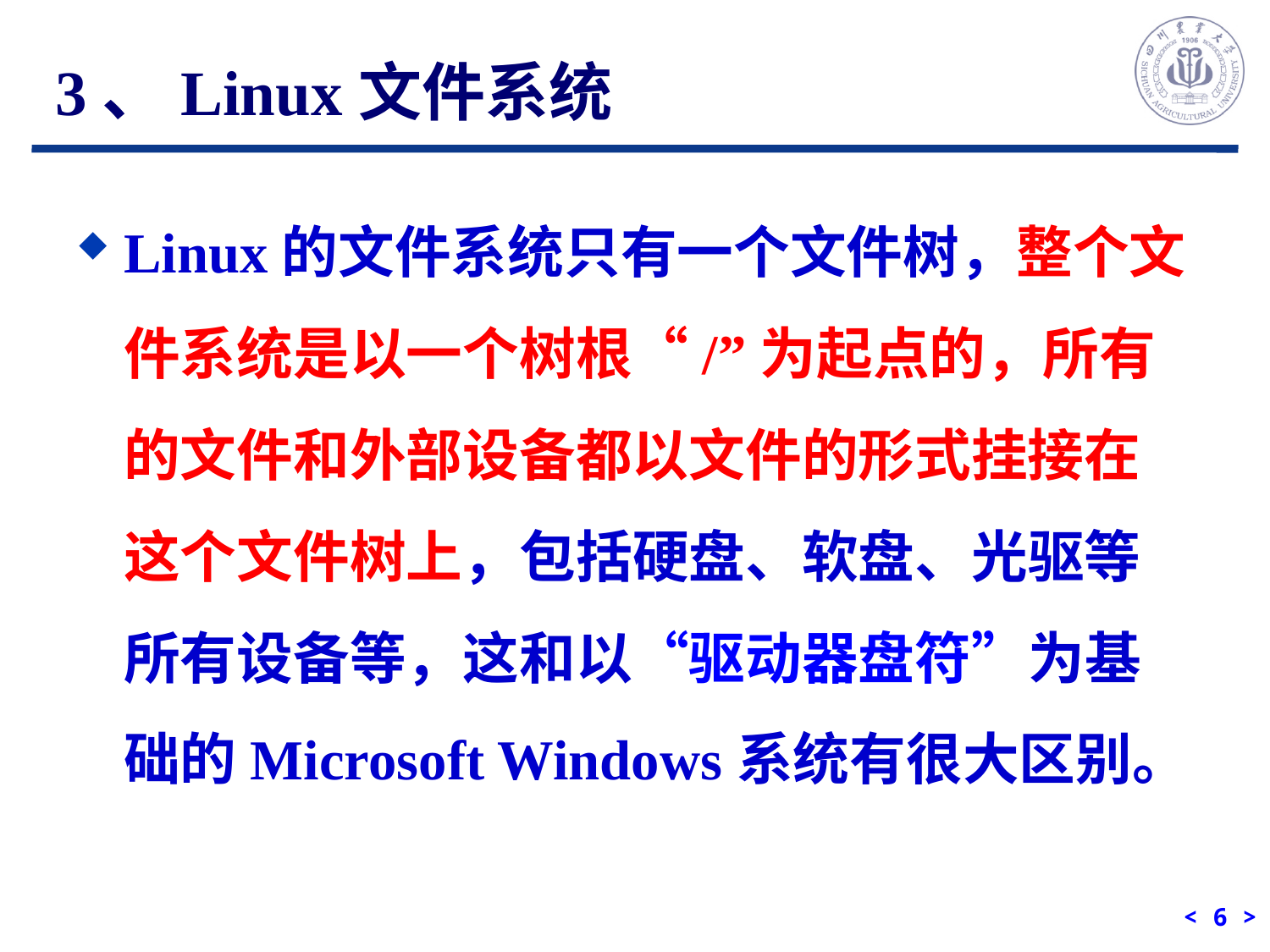

# 3、Linux文件系统
Linux的文件系统只有一个文件树，整个文件系统是以一个树根“/”为起点的，所有的文件和外部设备都以文件的形式挂接在这个文件树上，包括硬盘、软盘、光驱等所有设备等，这和以“驱动器盘符”为基础的Microsoft Windows系统有很大区别。